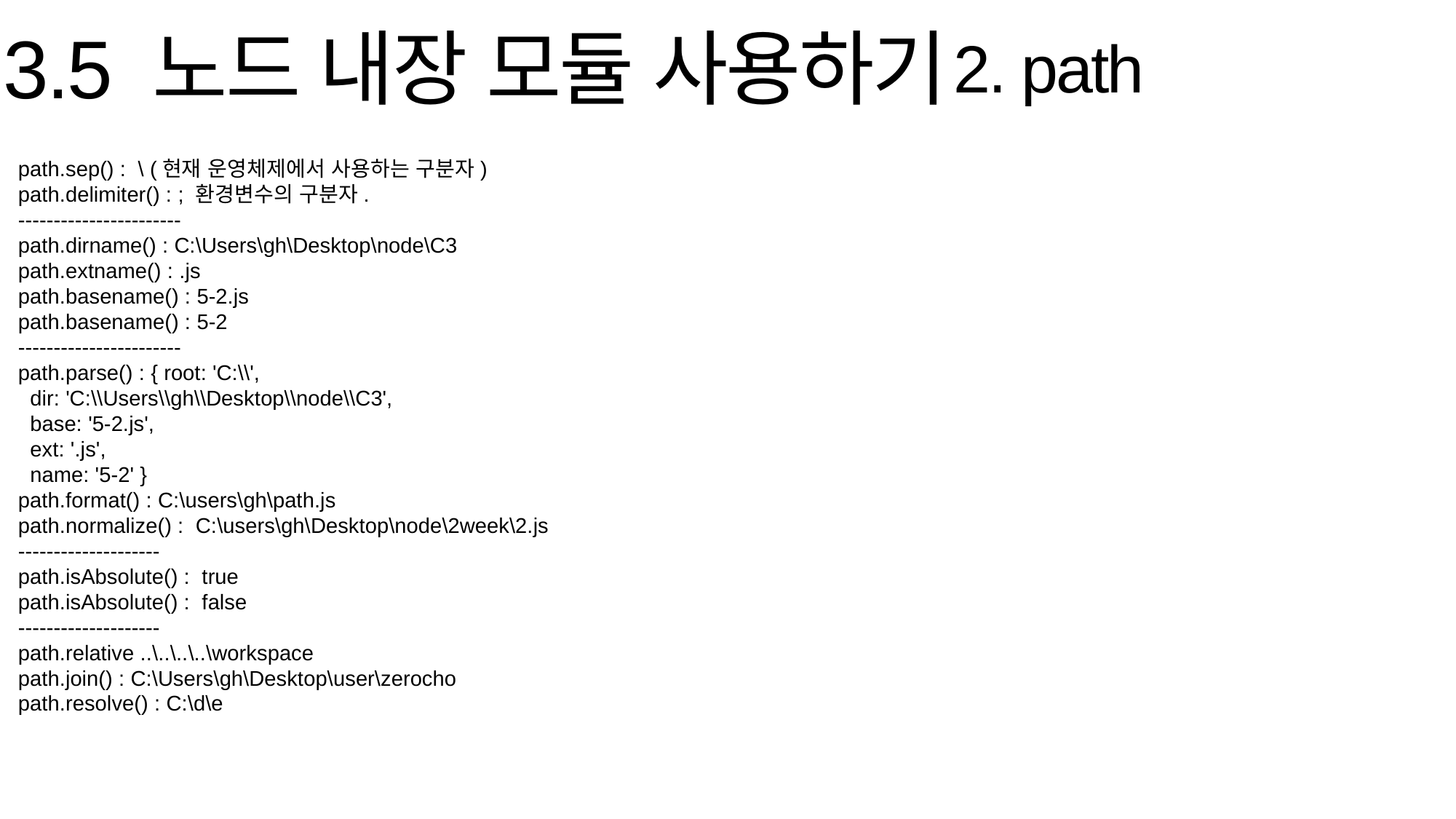

3.5 노드 내장 모듈 사용하기
2. path
path.sep() :  \ (현재 운영체제에서 사용하는 구분자)
path.delimiter() : ; 환경변수의 구분자.
-----------------------
path.dirname() : C:\Users\gh\Desktop\node\C3
path.extname() : .js
path.basename() : 5-2.js
path.basename() : 5-2
-----------------------
path.parse() : { root: 'C:\\',
  dir: 'C:\\Users\\gh\\Desktop\\node\\C3',
  base: '5-2.js',
  ext: '.js',
  name: '5-2' }
path.format() : C:\users\gh\path.js
path.normalize() :  C:\users\gh\Desktop\node\2week\2.js
--------------------
path.isAbsolute() :  true
path.isAbsolute() :  false
--------------------
path.relative ..\..\..\..\workspace
path.join() : C:\Users\gh\Desktop\user\zerocho
path.resolve() : C:\d\e